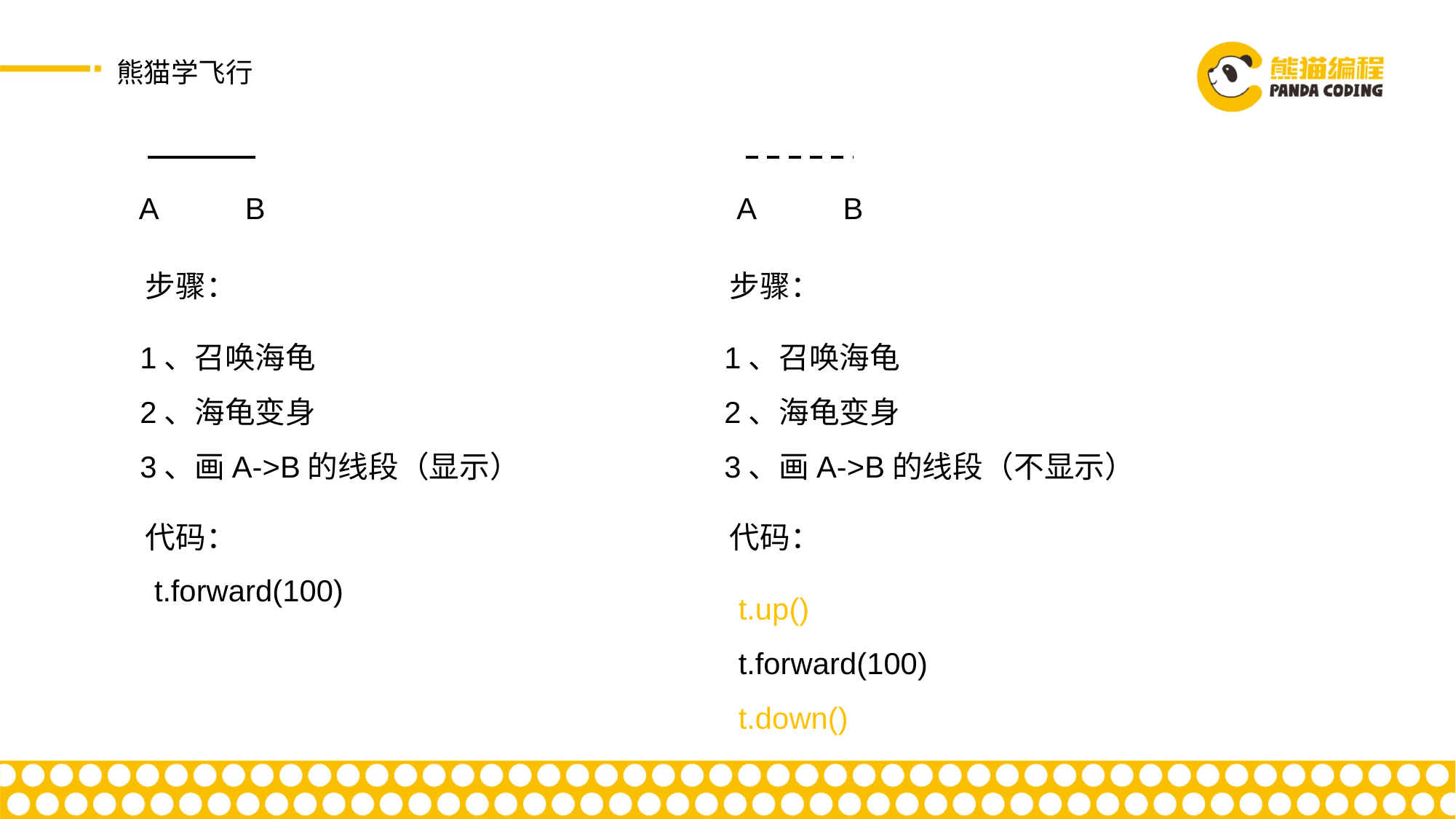

熊猫学飞行
A
B
A
B
步骤：
步骤：
1、召唤海龟
2、海龟变身
3、画A->B的线段（显示）
1、召唤海龟
2、海龟变身
3、画A->B的线段（不显示）
代码：
代码：
t.forward(100)
t.up()
t.forward(100)
t.down()